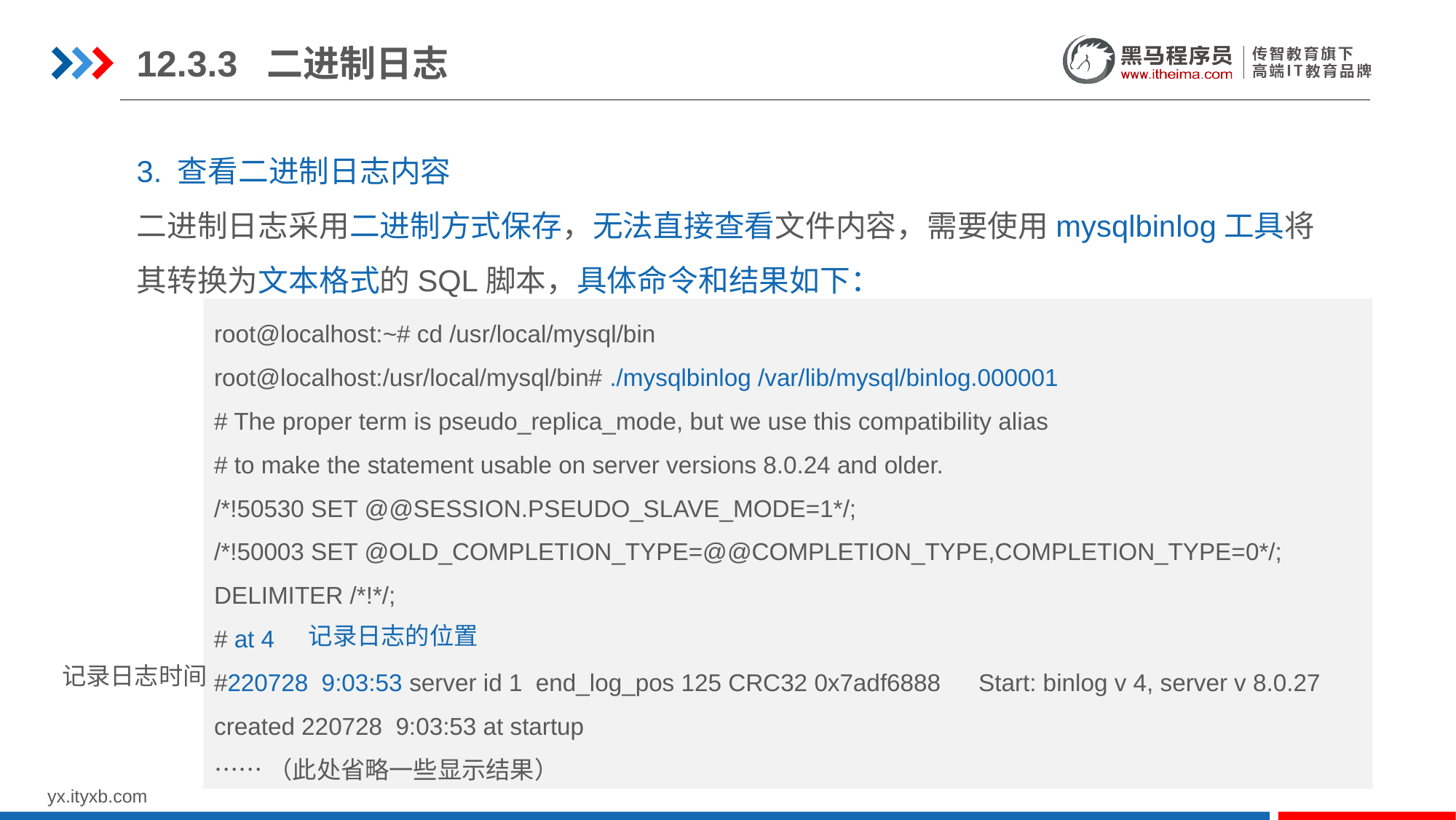

12.3.3  二进制日志
3. 查看二进制日志内容
二进制日志采用二进制方式保存，无法直接查看文件内容，需要使用mysqlbinlog工具将其转换为文本格式的SQL脚本，具体命令和结果如下：
root@localhost:~# cd /usr/local/mysql/bin
root@localhost:/usr/local/mysql/bin# ./mysqlbinlog /var/lib/mysql/binlog.000001
# The proper term is pseudo_replica_mode, but we use this compatibility alias
# to make the statement usable on server versions 8.0.24 and older.
/*!50530 SET @@SESSION.PSEUDO_SLAVE_MODE=1*/;
/*!50003 SET @OLD_COMPLETION_TYPE=@@COMPLETION_TYPE,COMPLETION_TYPE=0*/;
DELIMITER /*!*/;
# at 4
#220728  9:03:53 server id 1  end_log_pos 125 CRC32 0x7adf6888 	Start: binlog v 4, server v 8.0.27 created 220728  9:03:53 at startup
……（此处省略一些显示结果）
记录日志的位置
记录日志时间